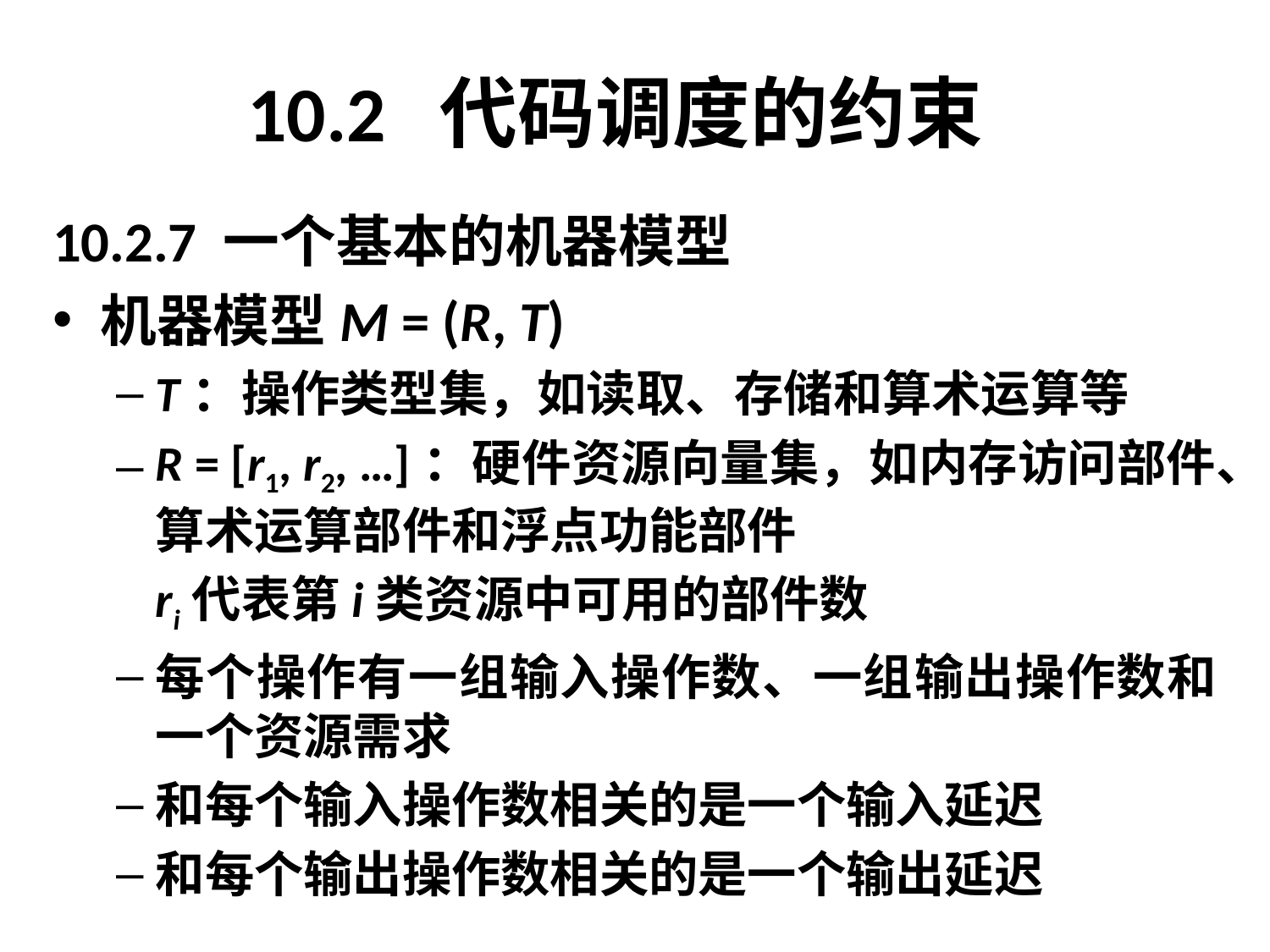

# 10.2  代码调度的约束
10.2.7 一个基本的机器模型
机器模型M = (R, T)
T：操作类型集，如读取、存储和算术运算等
R = [r1, r2, …]：硬件资源向量集，如内存访问部件、算术运算部件和浮点功能部件
	ri代表第i类资源中可用的部件数
每个操作有一组输入操作数、一组输出操作数和一个资源需求
和每个输入操作数相关的是一个输入延迟
和每个输出操作数相关的是一个输出延迟